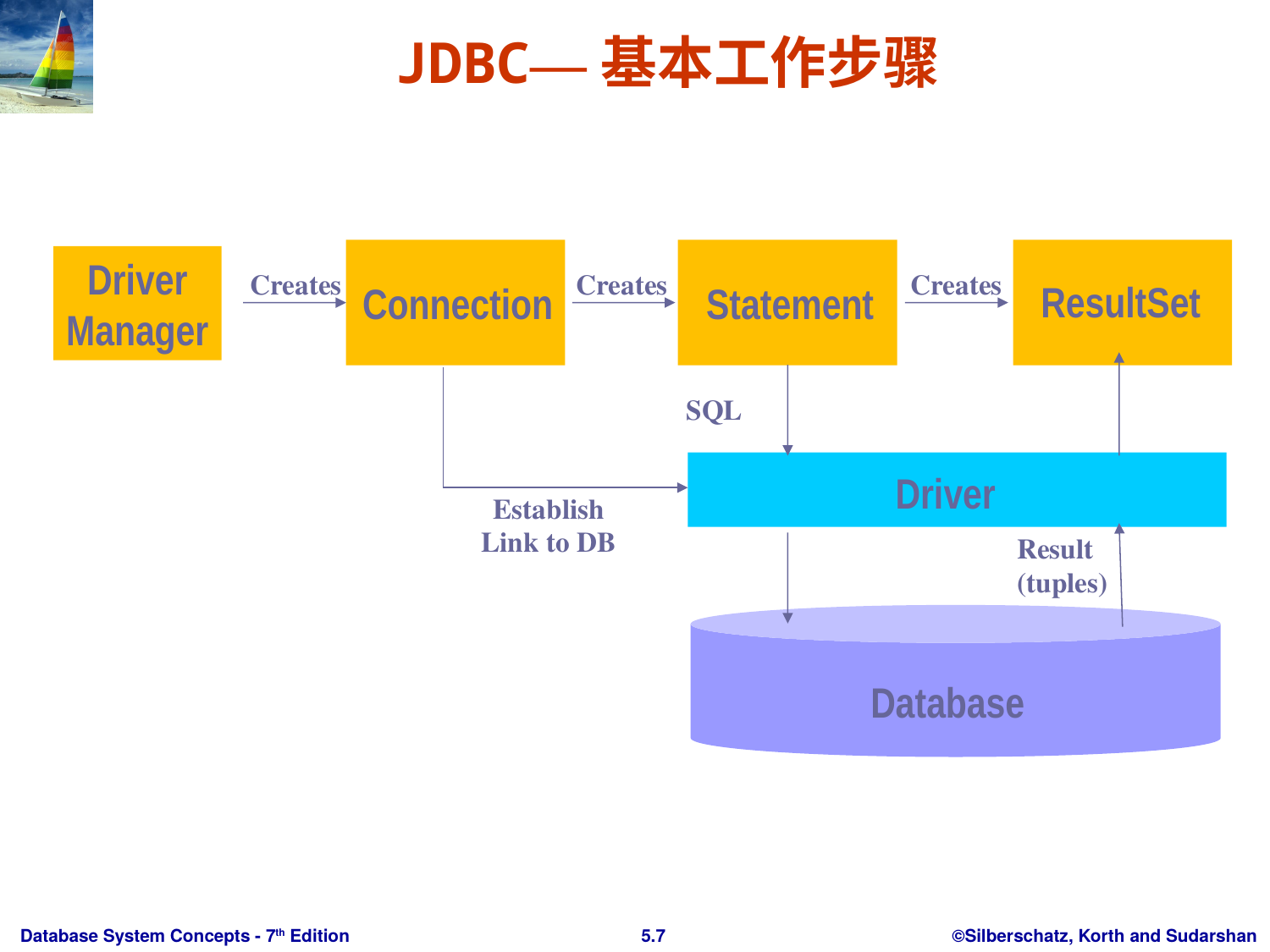

# JDBC—基本工作步骤

Driver
Manager
Creates
Creates
Creates
ResultSet
Connection
Statement

SQL

Driver
Establish
Link to DB

Result
(tuples)

Database